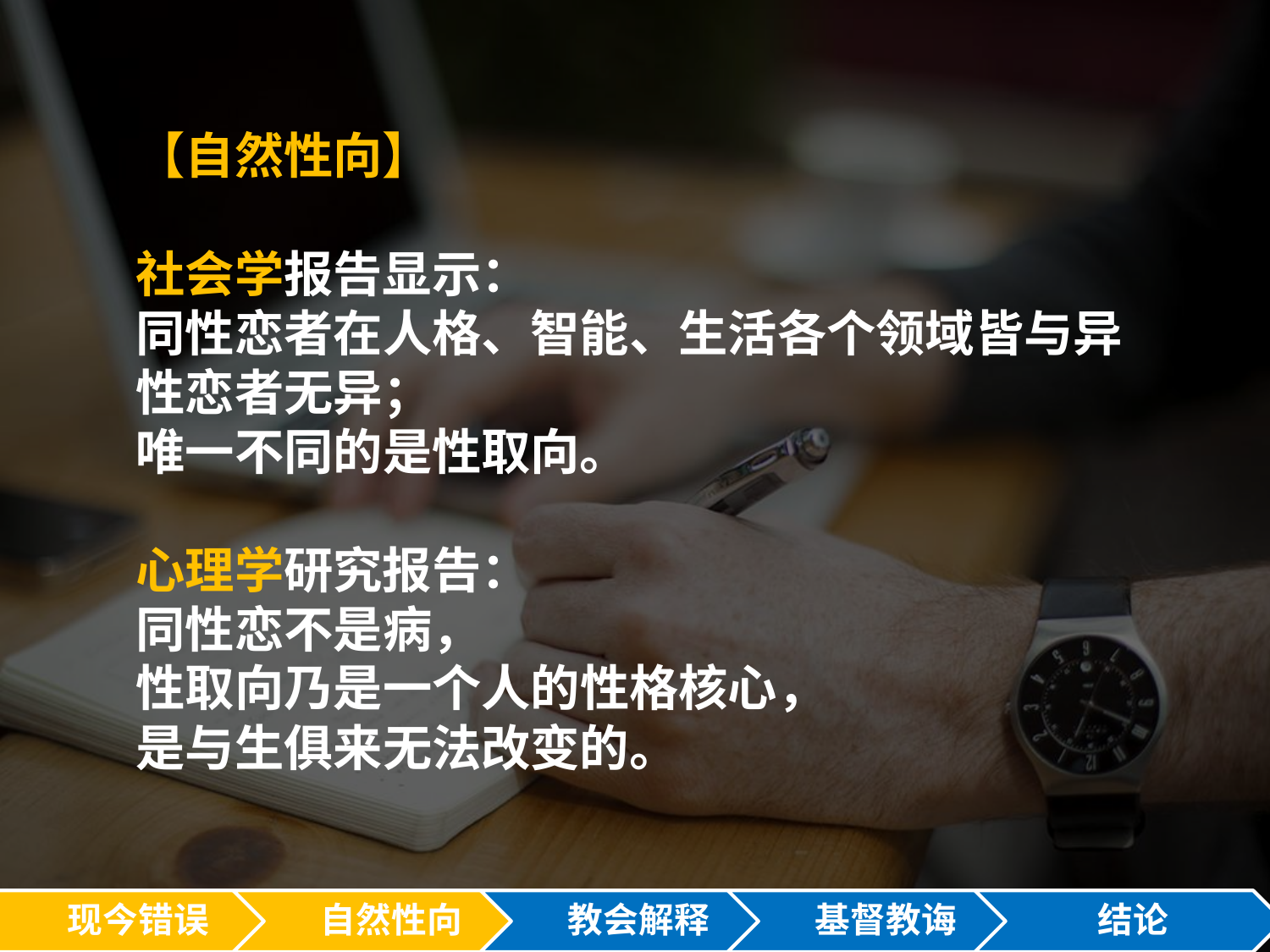

【自然性向】

社会学报告显示：
同性恋者在人格、智能、生活各个领域皆与异性恋者无异；
唯一不同的是性取向。

心理学研究报告：
同性恋不是病，
性取向乃是一个人的性格核心，
是与生俱来无法改变的。

现今错误
自然性向
教会解释
基督教诲
结论